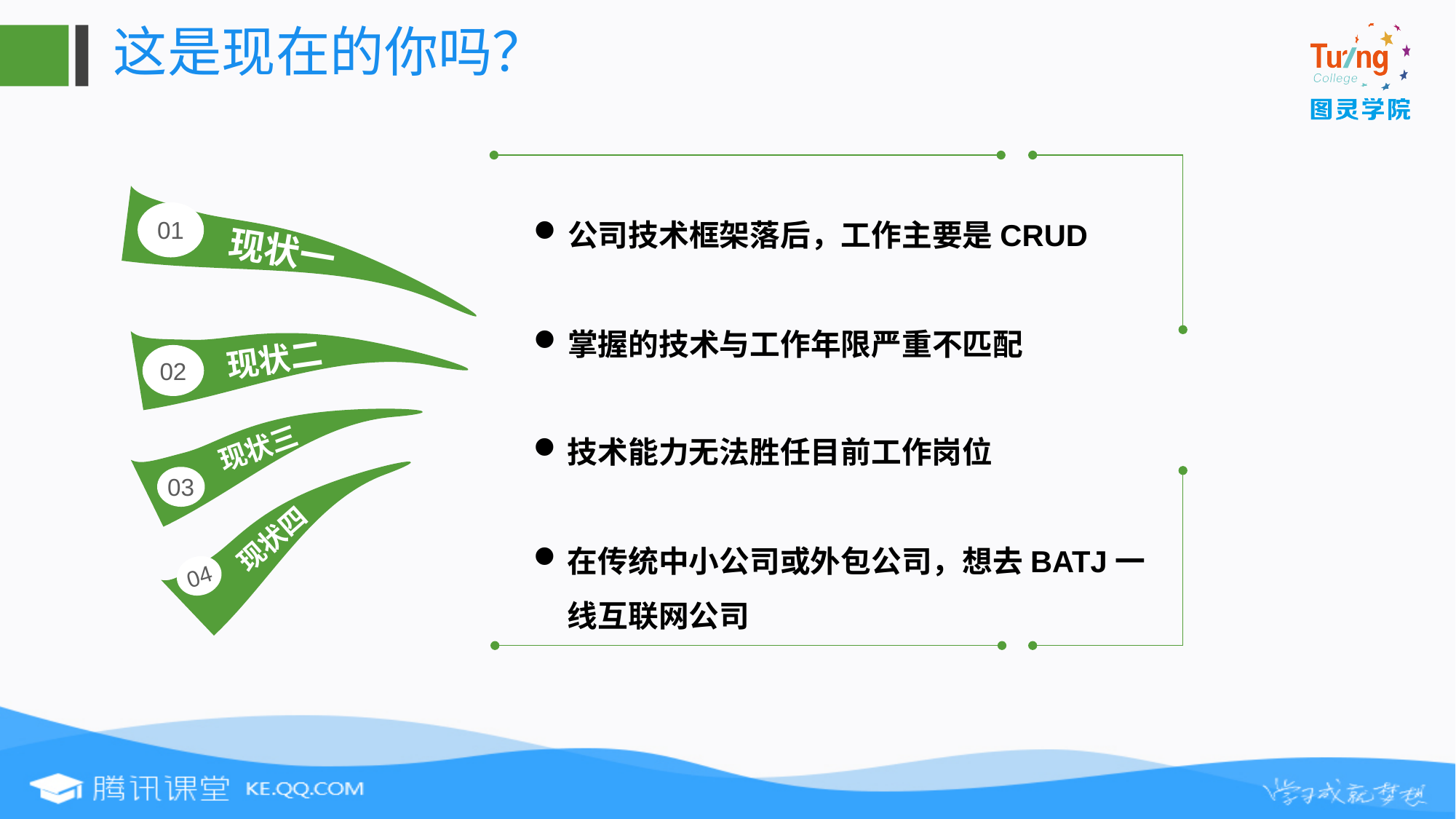

这是现在的你吗？
公司技术框架落后，工作主要是CRUD

掌握的技术与工作年限严重不匹配

01

现状一

现状二
02

技术能力无法胜任目前工作岗位

在传统中小公司或外包公司，想去BATJ一线互联网公司
现状三
03

现状四
04